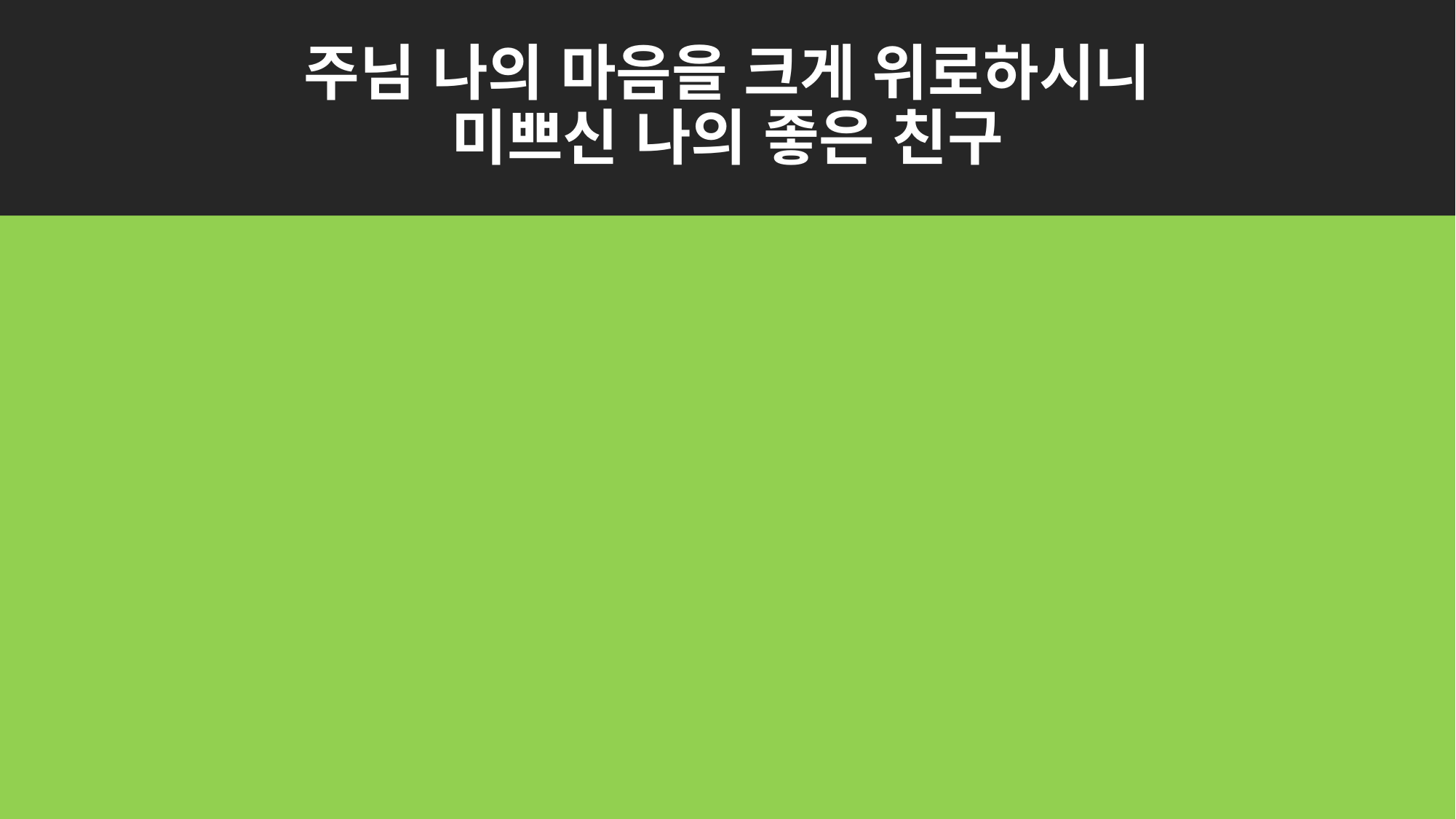

# 주님 나의 마음을 크게 위로하시니 미쁘신 나의 좋은 친구